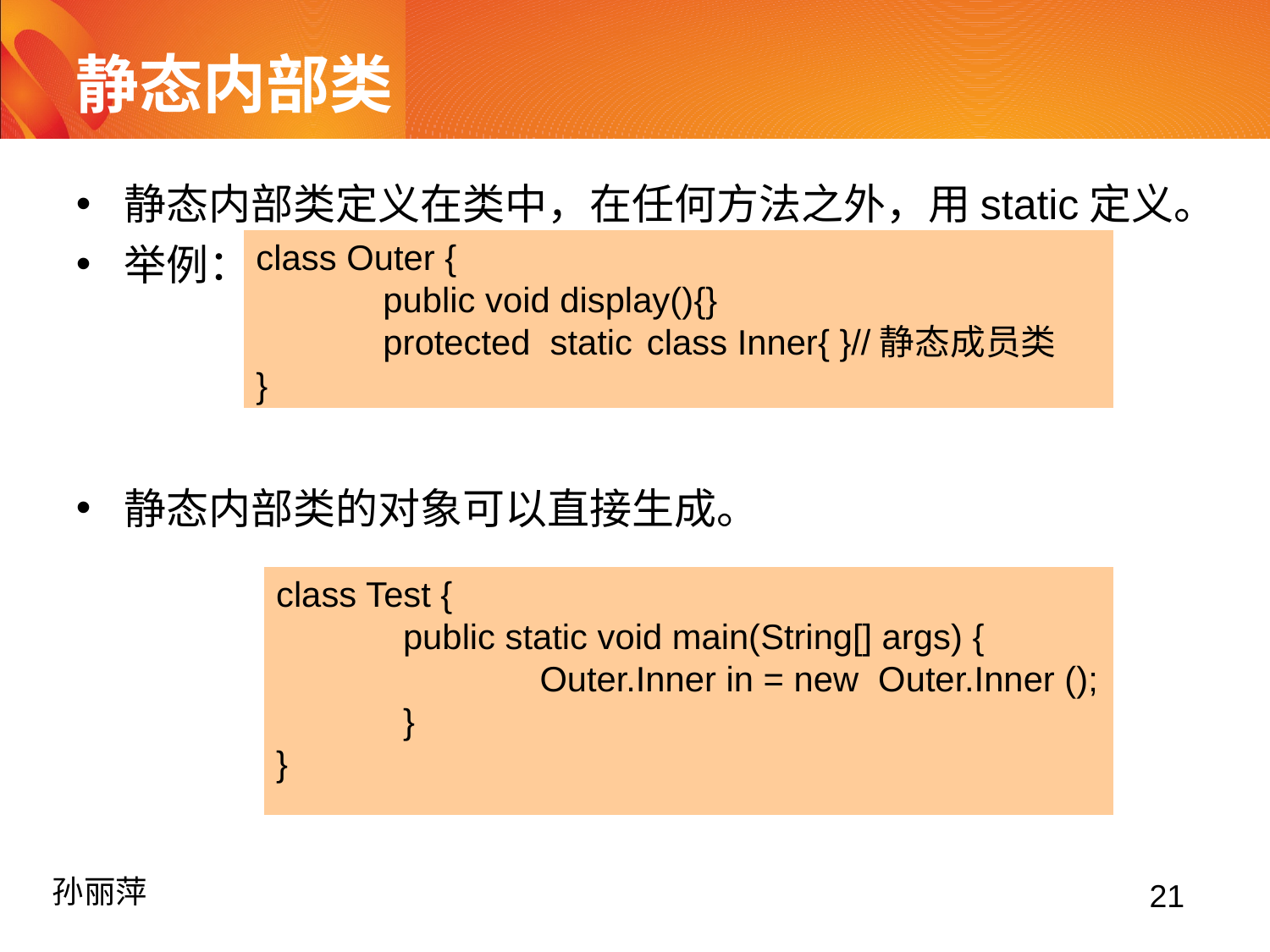

# 静态内部类
静态内部类定义在类中，在任何方法之外，用static定义。
举例：

静态内部类的对象可以直接生成。
class Outer {
	public void display(){}
	protected  static	 class Inner{ }//静态成员类
}
class Test {
	public static void main(String[] args) {
		 Outer.Inner in = new  Outer.Inner ();
	}
}